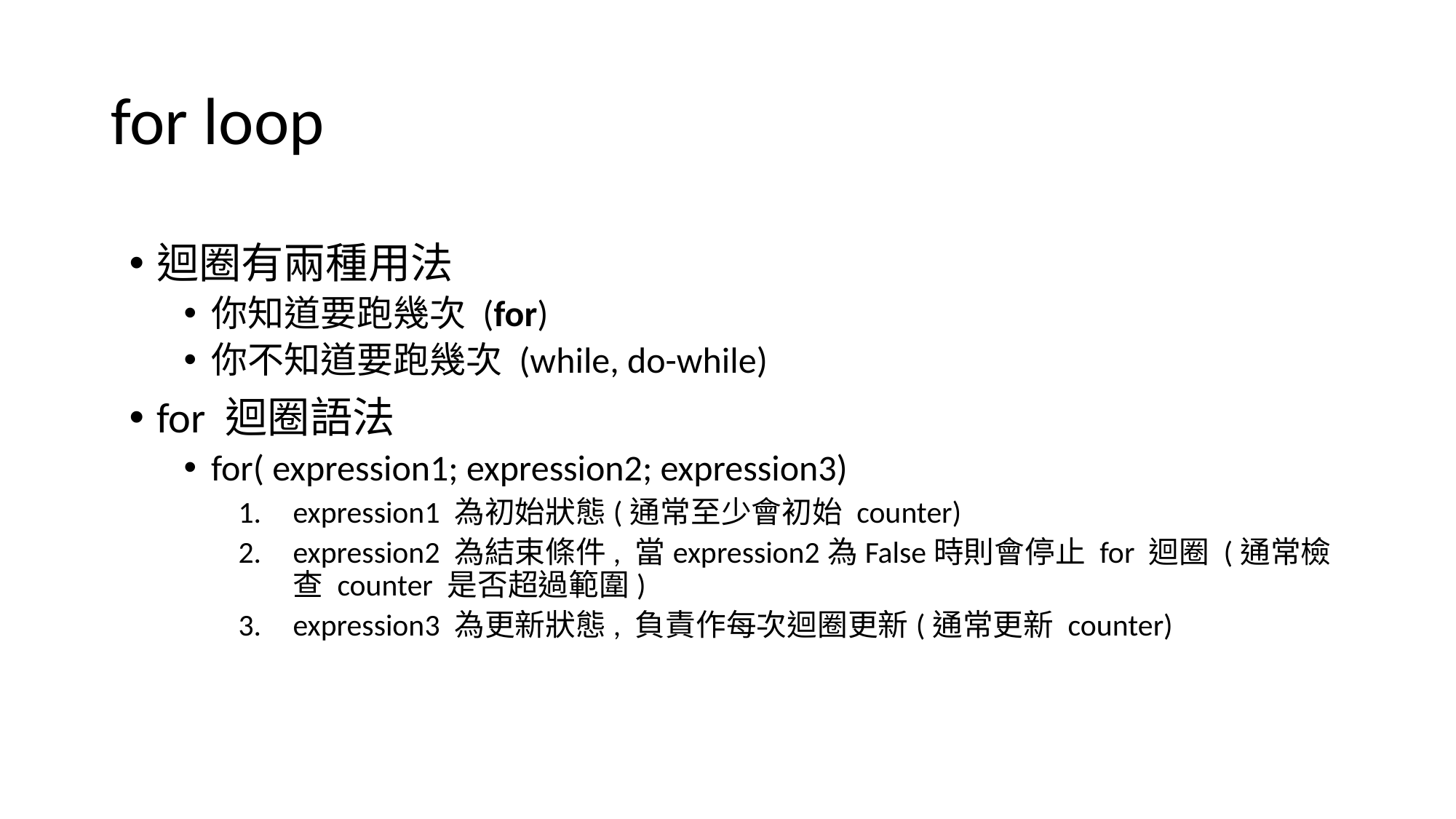

# for loop

迴圈有兩種用法
你知道要跑幾次 (for)
你不知道要跑幾次 (while, do-while)
for 迴圈語法
for( expression1; expression2; expression3)
expression1 為初始狀態(通常至少會初始 counter)
expression2 為結束條件, 當expression2為False時則會停止 for 迴圈 (通常檢查 counter 是否超過範圍)
expression3 為更新狀態, 負責作每次迴圈更新(通常更新 counter)